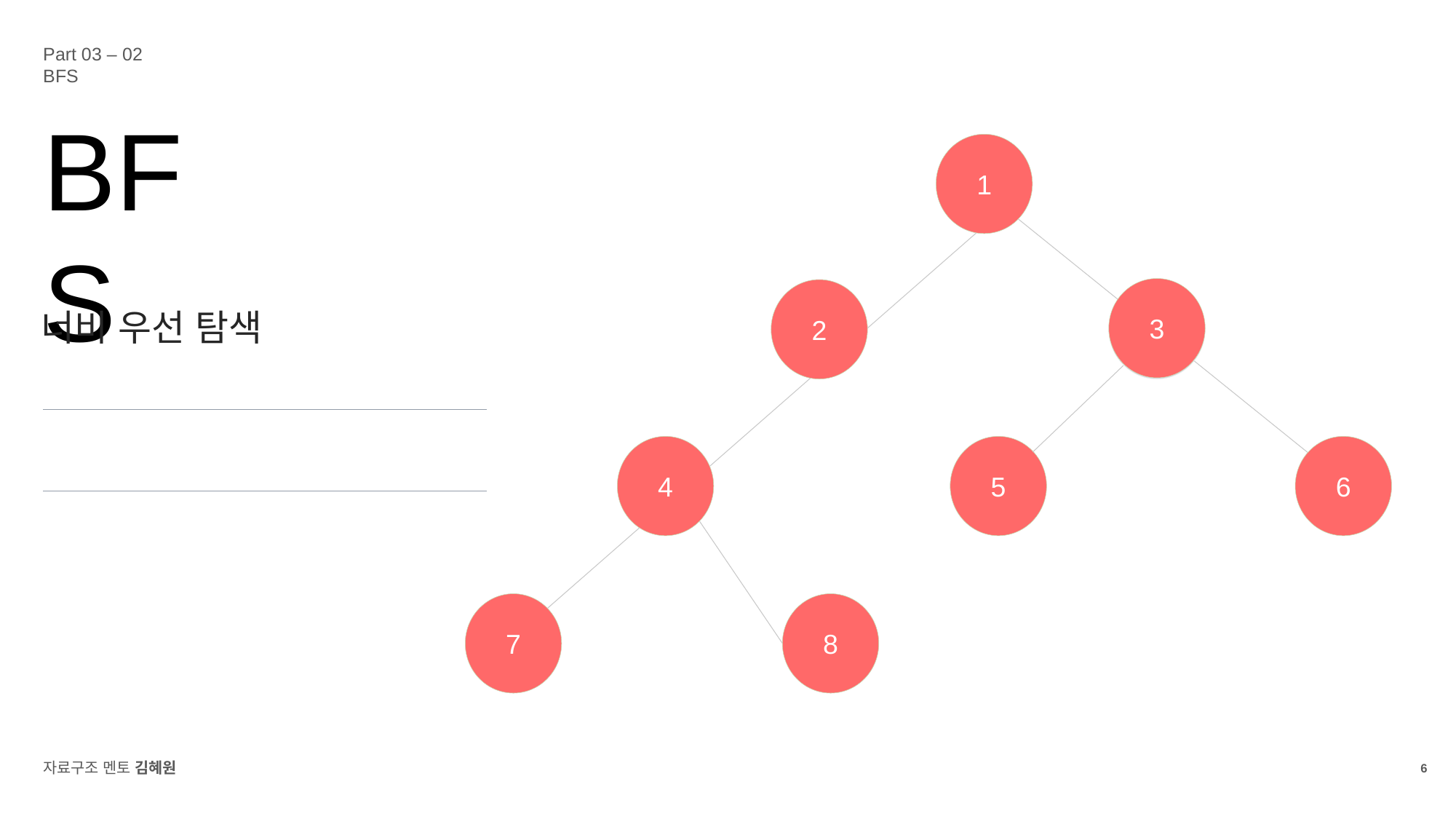

Part 03 – 02 BFS
BFS

1
3

2

너비 우선 탐색
4

5
6

7
8